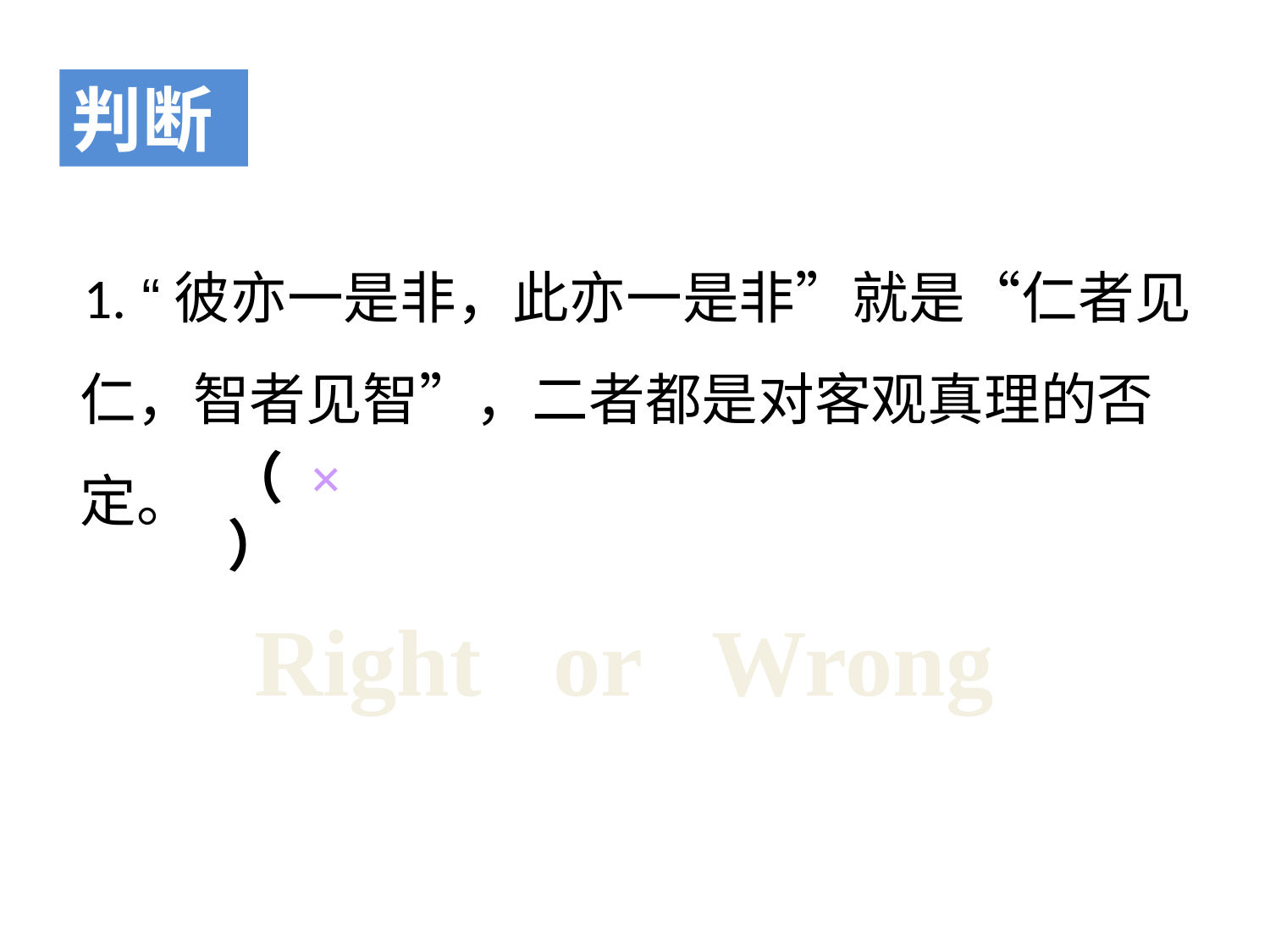

判断
    1. “彼亦一是非，此亦一是非”就是“仁者见仁，智者见智”，二者都是对客观真理的否定。
（ × ）

Right   or   Wrong